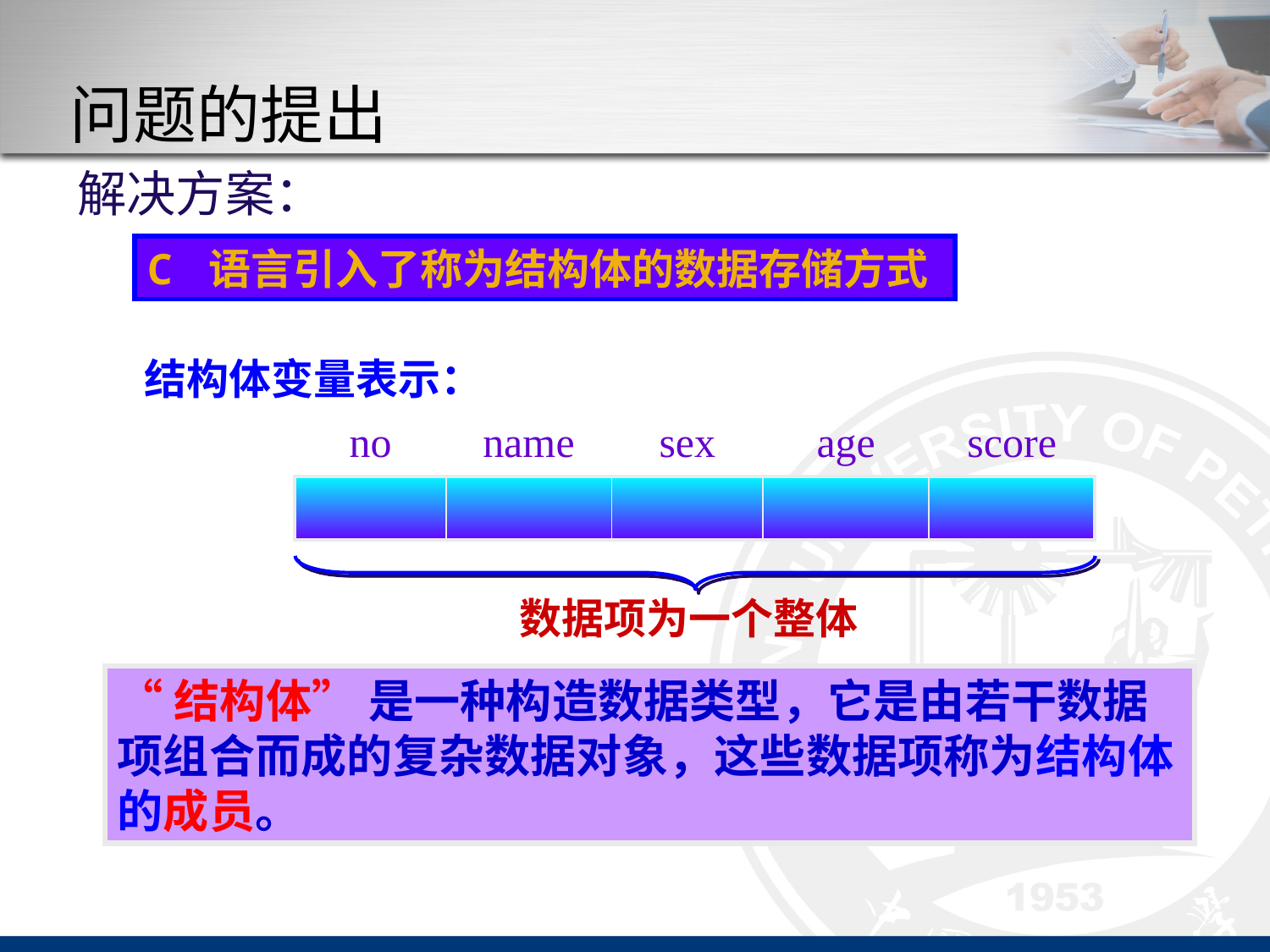

# 问题的提出
解决方案：
C 语言引入了称为结构体的数据存储方式
结构体变量表示：
| no | name | sex | age | score |
| --- | --- | --- | --- | --- |
|  |  |  |  |  |

数据项为一个整体
“结构体” 是一种构造数据类型，它是由若干数据项组合而成的复杂数据对象，这些数据项称为结构体的成员。